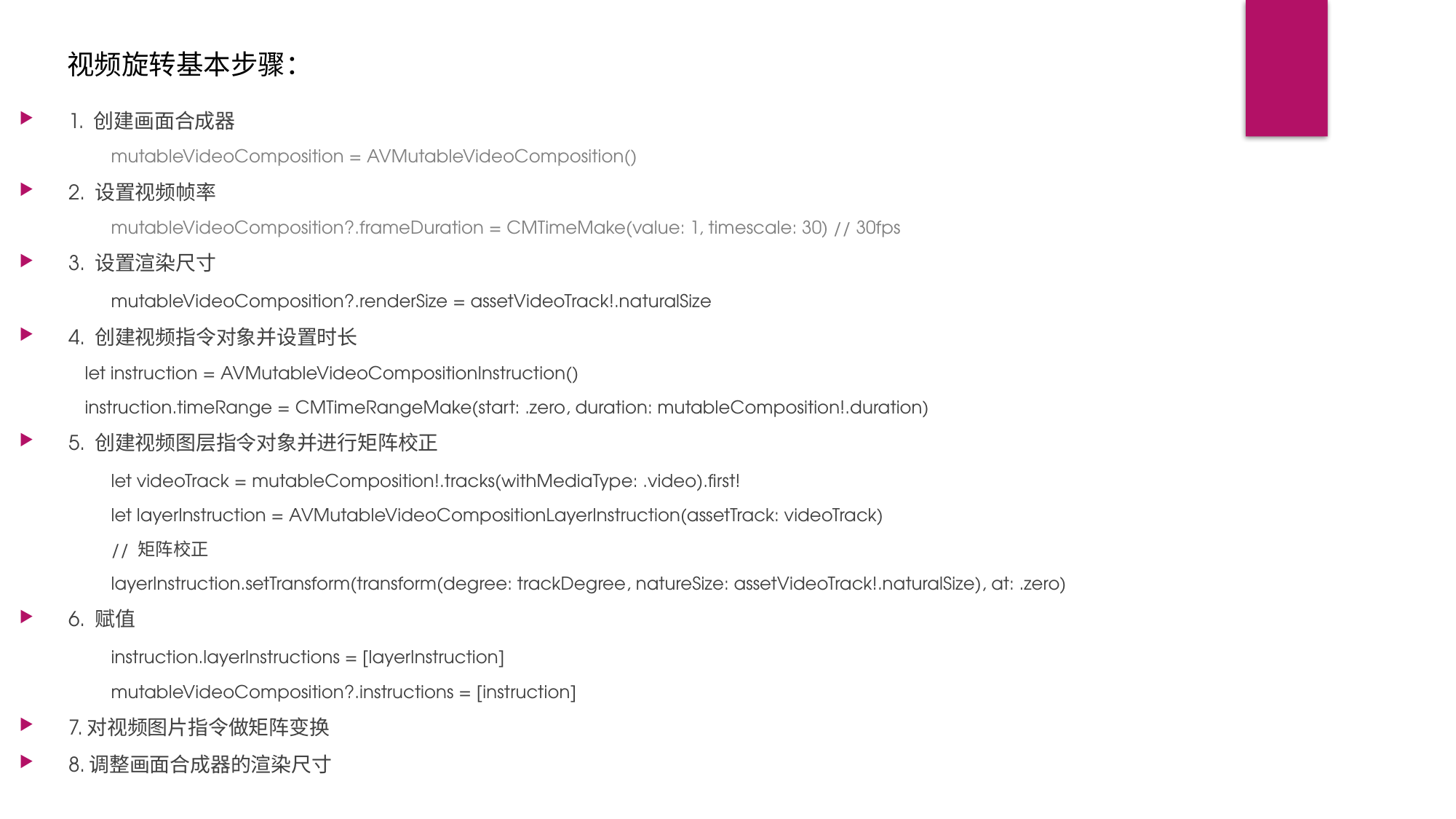

视频旋转基本步骤：
1. 创建画面合成器
	mutableVideoComposition = AVMutableVideoComposition()
2. 设置视频帧率
	mutableVideoComposition?.frameDuration = CMTimeMake(value: 1, timescale: 30) // 30fps
3. 设置渲染尺寸
	mutableVideoComposition?.renderSize = assetVideoTrack!.naturalSize
4. 创建视频指令对象并设置时长
let instruction = AVMutableVideoCompositionInstruction()
instruction.timeRange = CMTimeRangeMake(start: .zero, duration: mutableComposition!.duration)
5. 创建视频图层指令对象并进行矩阵校正
	let videoTrack = mutableComposition!.tracks(withMediaType: .video).first!
       	let layerInstruction = AVMutableVideoCompositionLayerInstruction(assetTrack: videoTrack)
       	// 矩阵校正
     	layerInstruction.setTransform(transform(degree: trackDegree, natureSize: assetVideoTrack!.naturalSize), at: .zero)
6. 赋值
	instruction.layerInstructions = [layerInstruction]
        	mutableVideoComposition?.instructions = [instruction]
7.对视频图片指令做矩阵变换
8.调整画面合成器的渲染尺寸